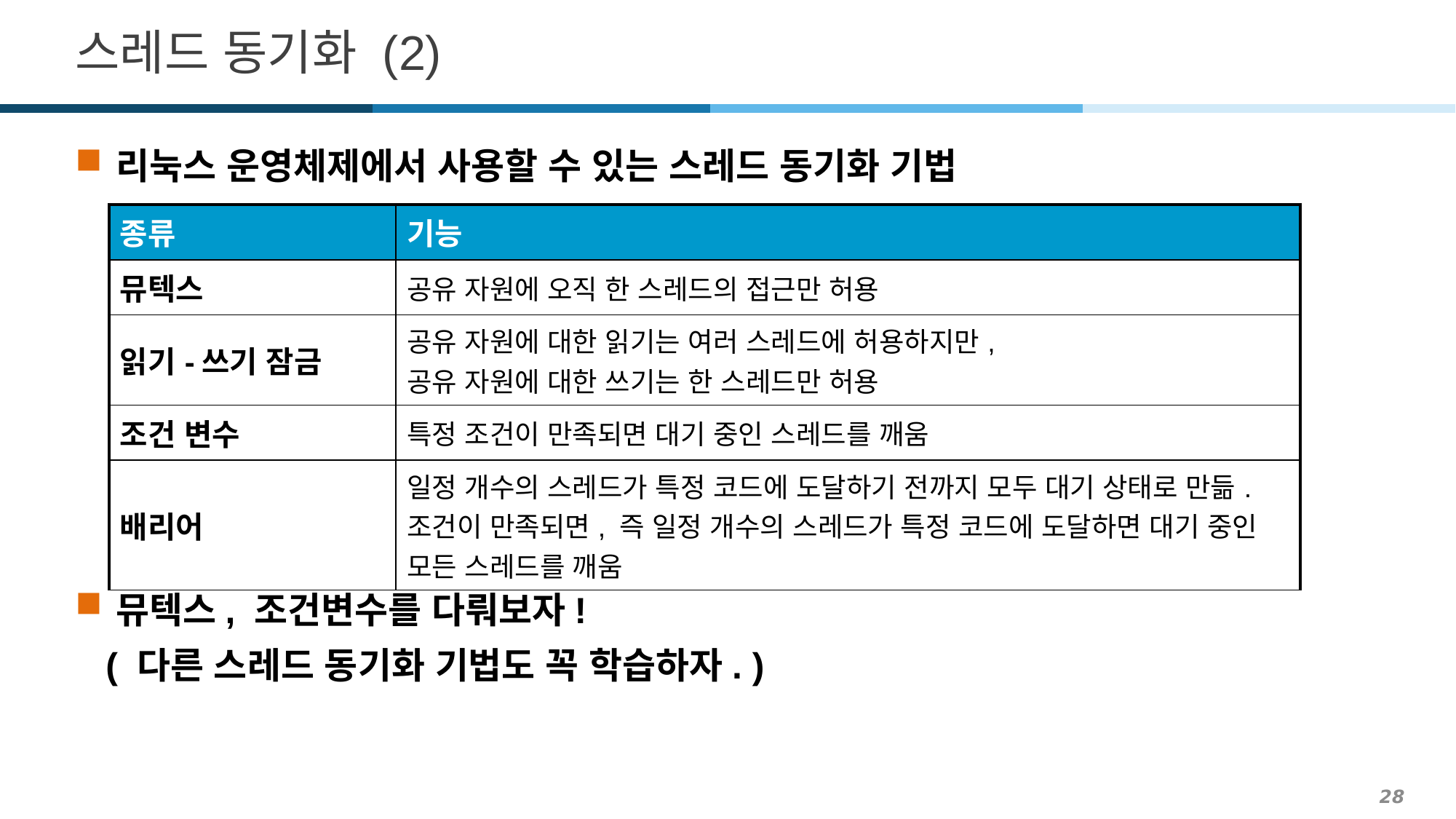

# 스레드 동기화 (2)
리눅스 운영체제에서 사용할 수 있는 스레드 동기화 기법

뮤텍스, 조건변수를 다뤄보자!
   ( 다른 스레드 동기화 기법도 꼭 학습하자. )
| 종류 | 기능 |
| --- | --- |
| 뮤텍스 | 공유 자원에 오직 한 스레드의 접근만 허용 |
| 읽기-쓰기 잠금 | 공유 자원에 대한 읽기는 여러 스레드에 허용하지만, 공유 자원에 대한 쓰기는 한 스레드만 허용 |
| 조건 변수 | 특정 조건이 만족되면 대기 중인 스레드를 깨움 |
| 배리어 | 일정 개수의 스레드가 특정 코드에 도달하기 전까지 모두 대기 상태로 만듦. 조건이 만족되면, 즉 일정 개수의 스레드가 특정 코드에 도달하면 대기 중인 모든 스레드를 깨움 |